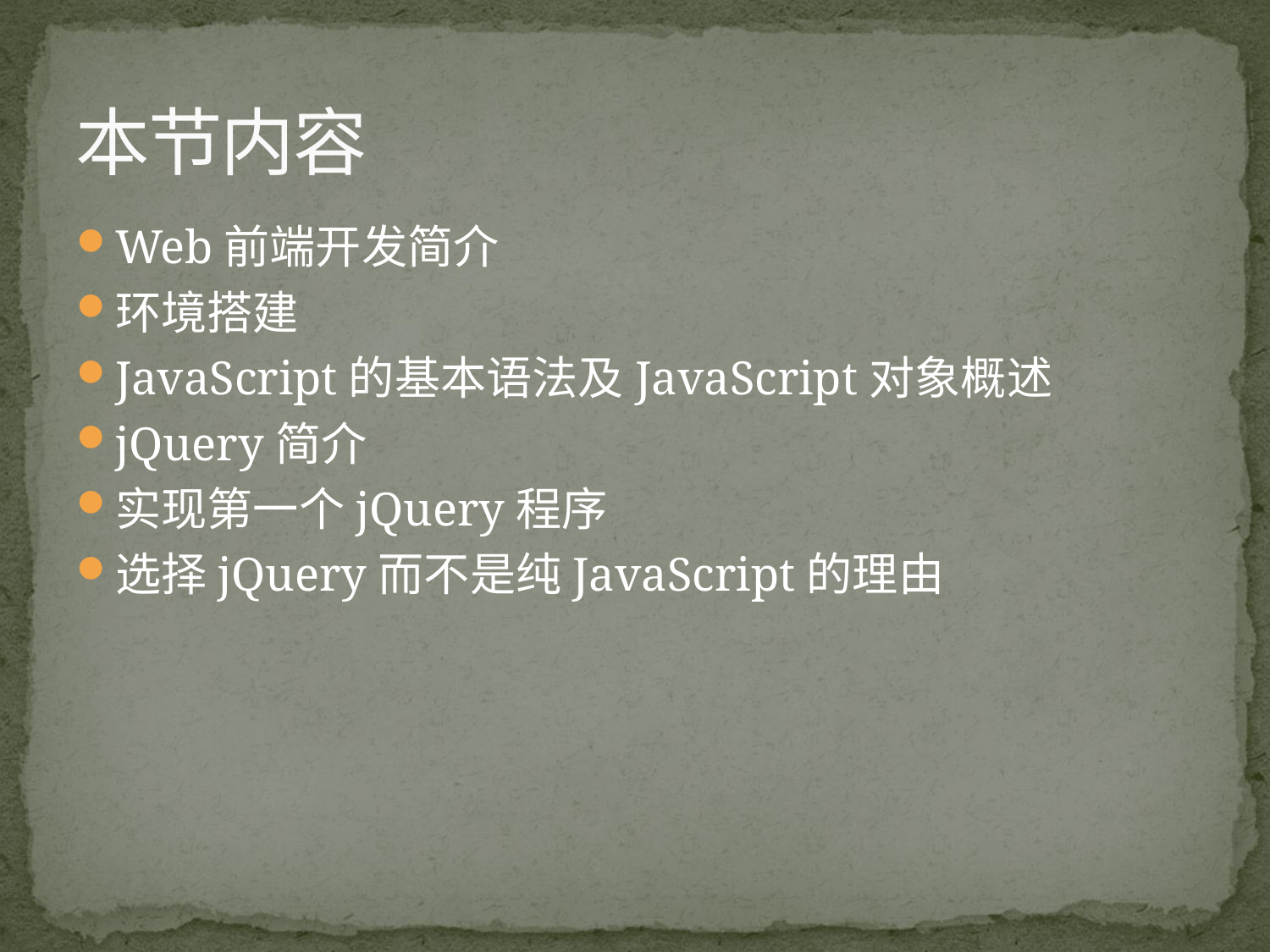

# 本节内容
Web前端开发简介
环境搭建
JavaScript的基本语法及JavaScript对象概述
jQuery简介
实现第一个jQuery程序
选择jQuery而不是纯JavaScript的理由